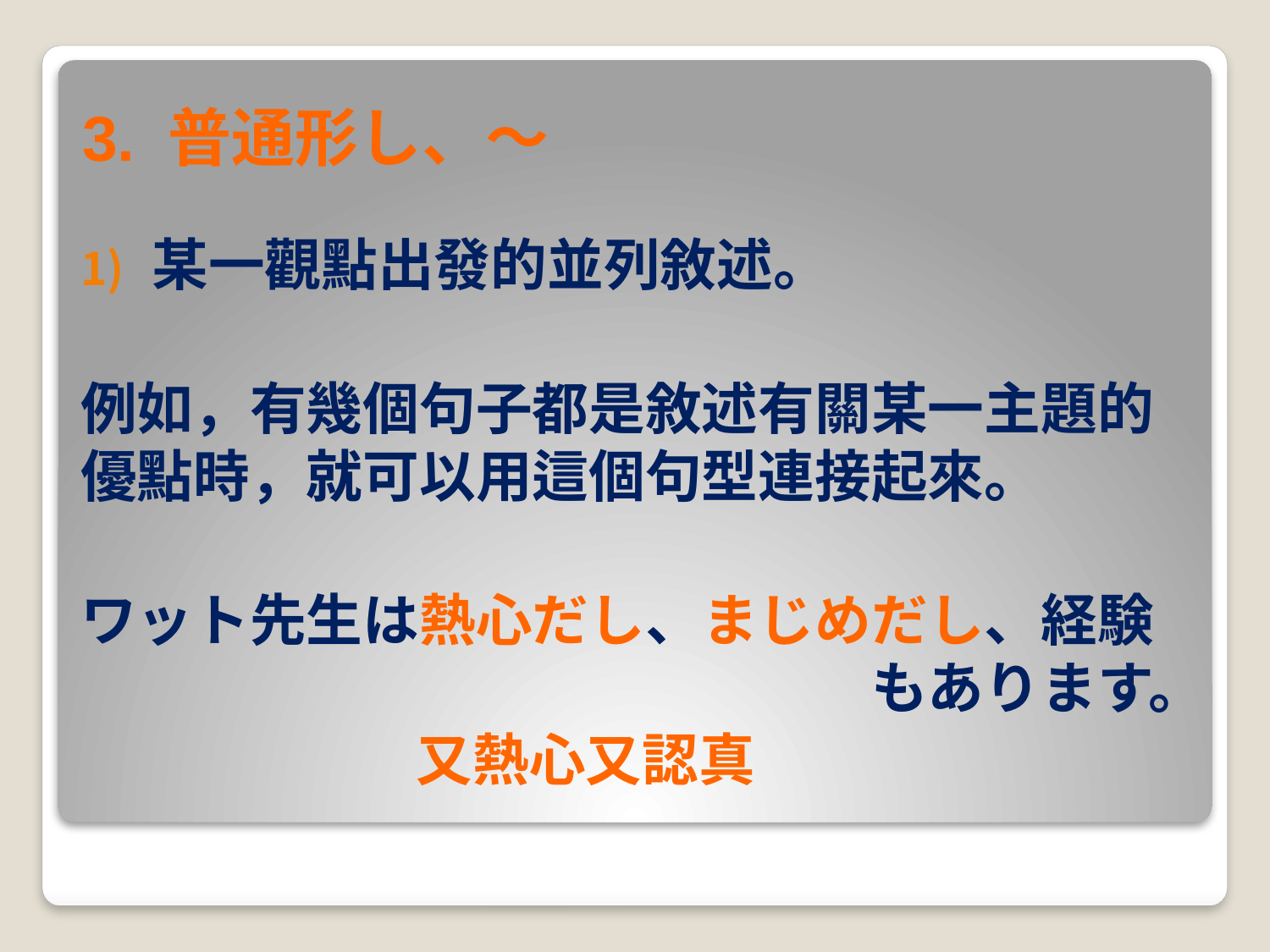

# 3. 普通形し、～
某一觀點出發的並列敘述。

例如，有幾個句子都是敘述有關某一主題的優點時，就可以用這個句型連接起來。

ワット先生は熱心だし、まじめだし、経験　　　　　　　　　　　　　　もあります。
　                      又熱心又認真